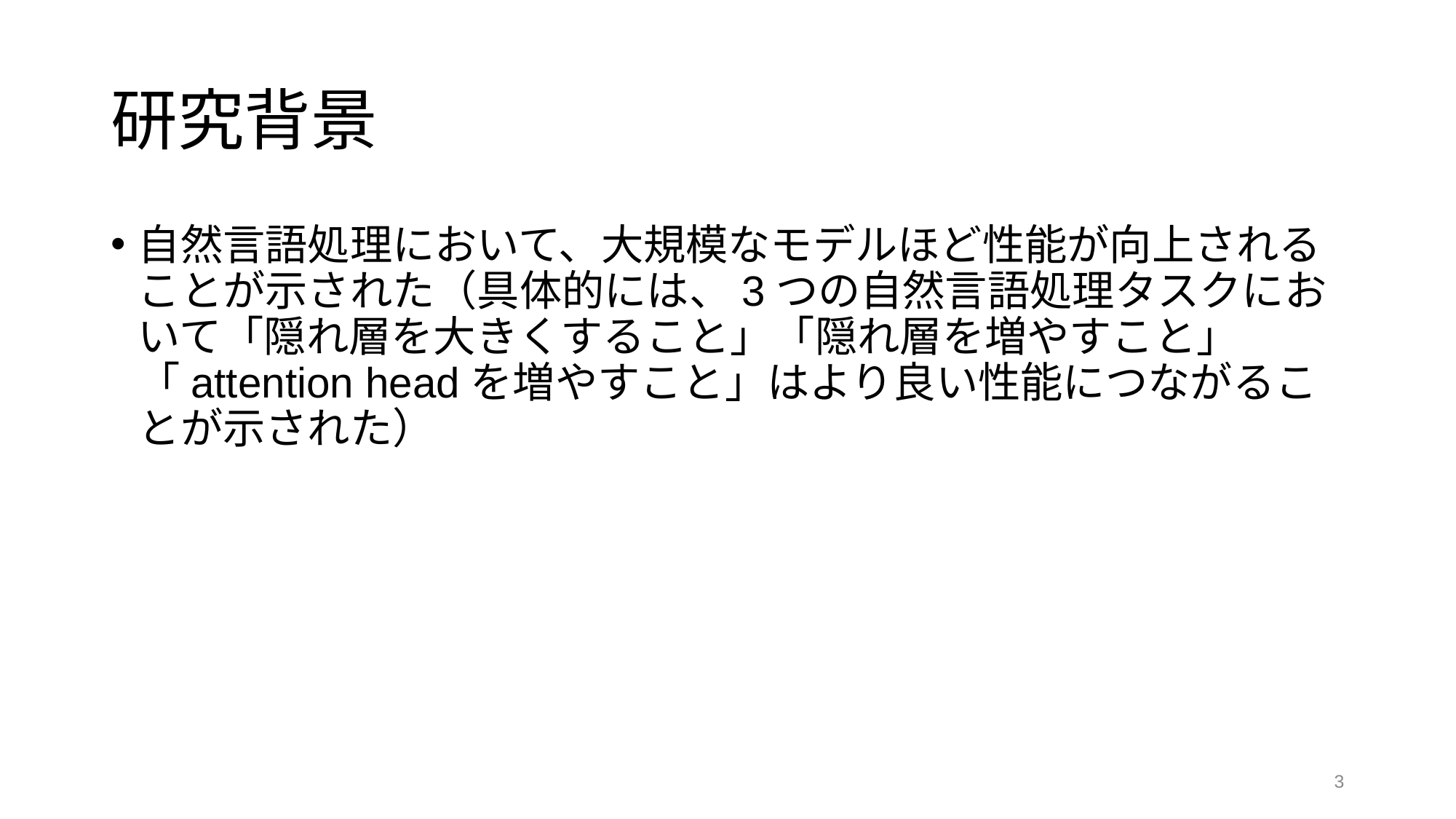

# 研究背景
自然言語処理において、大規模なモデルほど性能が向上されることが示された（具体的には、3つの自然言語処理タスクにおいて「隠れ層を大きくすること」「隠れ層を増やすこと」「attention headを増やすこと」はより良い性能につながることが示された）
3